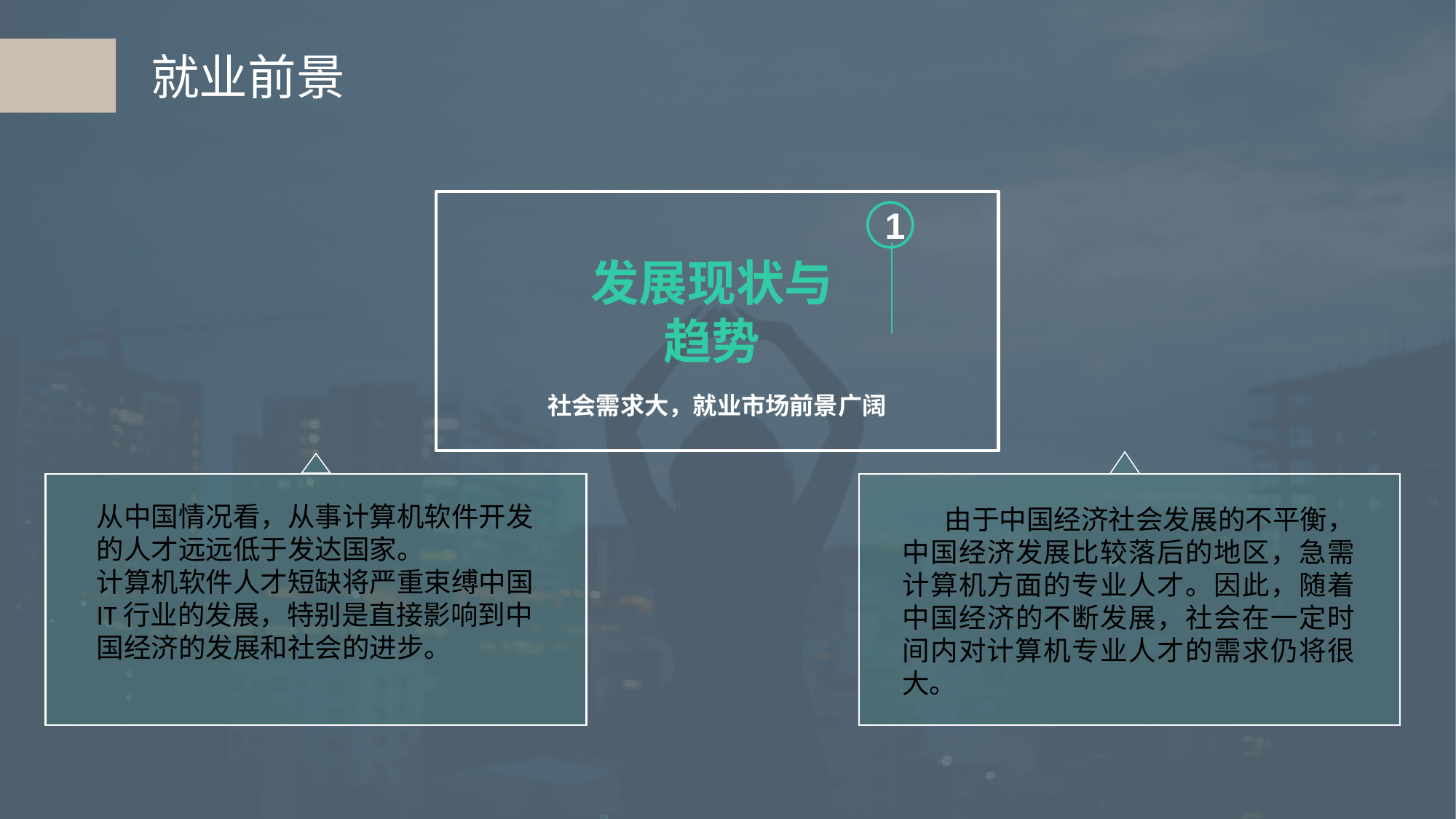

就业前景

1
发展现状与趋势
社会需求大，就业市场前景广阔

从中国情况看，从事计算机软件开发的人才远远低于发达国家。
计算机软件人才短缺将严重束缚中国IT行业的发展，特别是直接影响到中国经济的发展和社会的进步。
由于中国经济社会发展的不平衡， 中国经济发展比较落后的地区，急需计算机方面的专业人才。因此，随着中国经济的不断发展，社会在一定时间内对计算机专业人才的需求仍将很大。